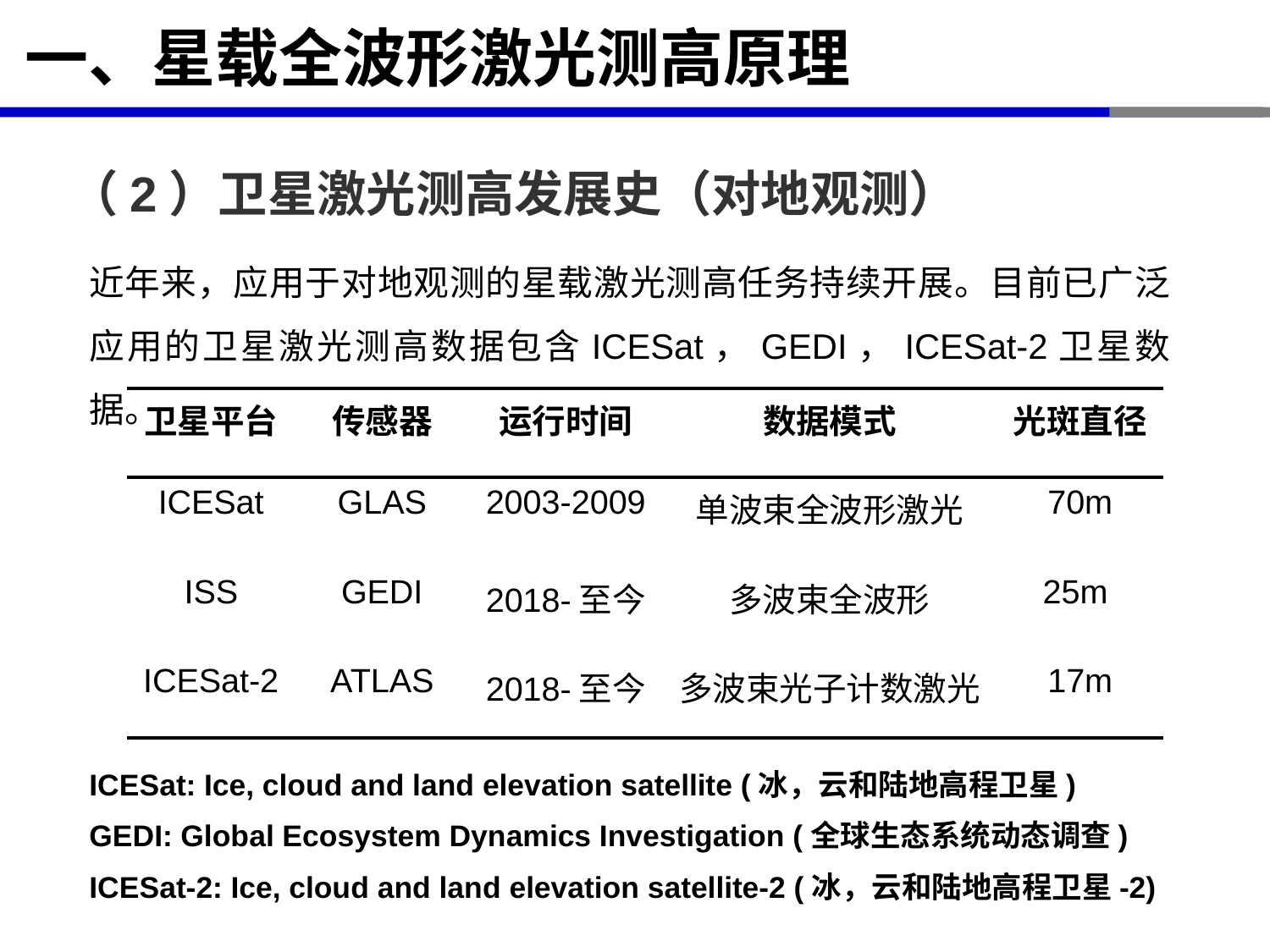

# 一、星载全波形激光测高原理
（2）卫星激光测高发展史（对地观测）
近年来，应用于对地观测的星载激光测高任务持续开展。目前已广泛应用的卫星激光测高数据包含ICESat，GEDI，ICESat-2卫星数据。
| 卫星平台 | 传感器 | 运行时间 | 数据模式 | 光斑直径 |
| --- | --- | --- | --- | --- |
| ICESat | GLAS | 2003-2009 | 单波束全波形激光 | 70m |
| ISS | GEDI | 2018-至今 | 多波束全波形 | 25m |
| ICESat-2 | ATLAS | 2018-至今 | 多波束光子计数激光 | 17m |
ICESat: Ice, cloud and land elevation satellite (冰，云和陆地高程卫星)
GEDI: Global Ecosystem Dynamics Investigation (全球生态系统动态调查)
ICESat-2: Ice, cloud and land elevation satellite-2 (冰，云和陆地高程卫星-2)